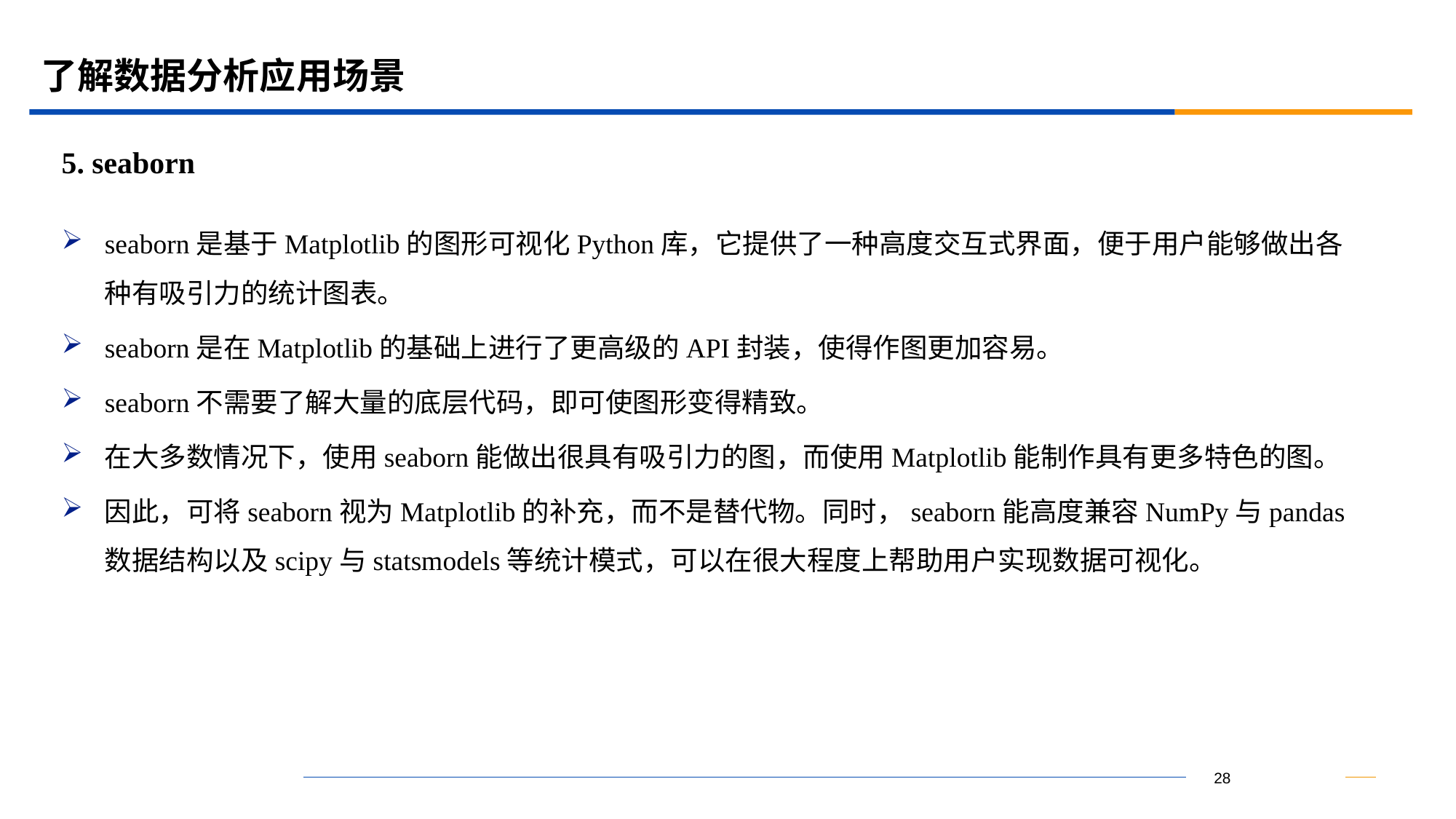

# 了解数据分析应用场景
5. seaborn
seaborn是基于Matplotlib的图形可视化Python库，它提供了一种高度交互式界面，便于用户能够做出各种有吸引力的统计图表。
seaborn是在Matplotlib的基础上进行了更高级的API封装，使得作图更加容易。
seaborn不需要了解大量的底层代码，即可使图形变得精致。
在大多数情况下，使用seaborn能做出很具有吸引力的图，而使用Matplotlib能制作具有更多特色的图。
因此，可将seaborn视为Matplotlib的补充，而不是替代物。同时，seaborn能高度兼容NumPy与pandas数据结构以及scipy与statsmodels等统计模式，可以在很大程度上帮助用户实现数据可视化。